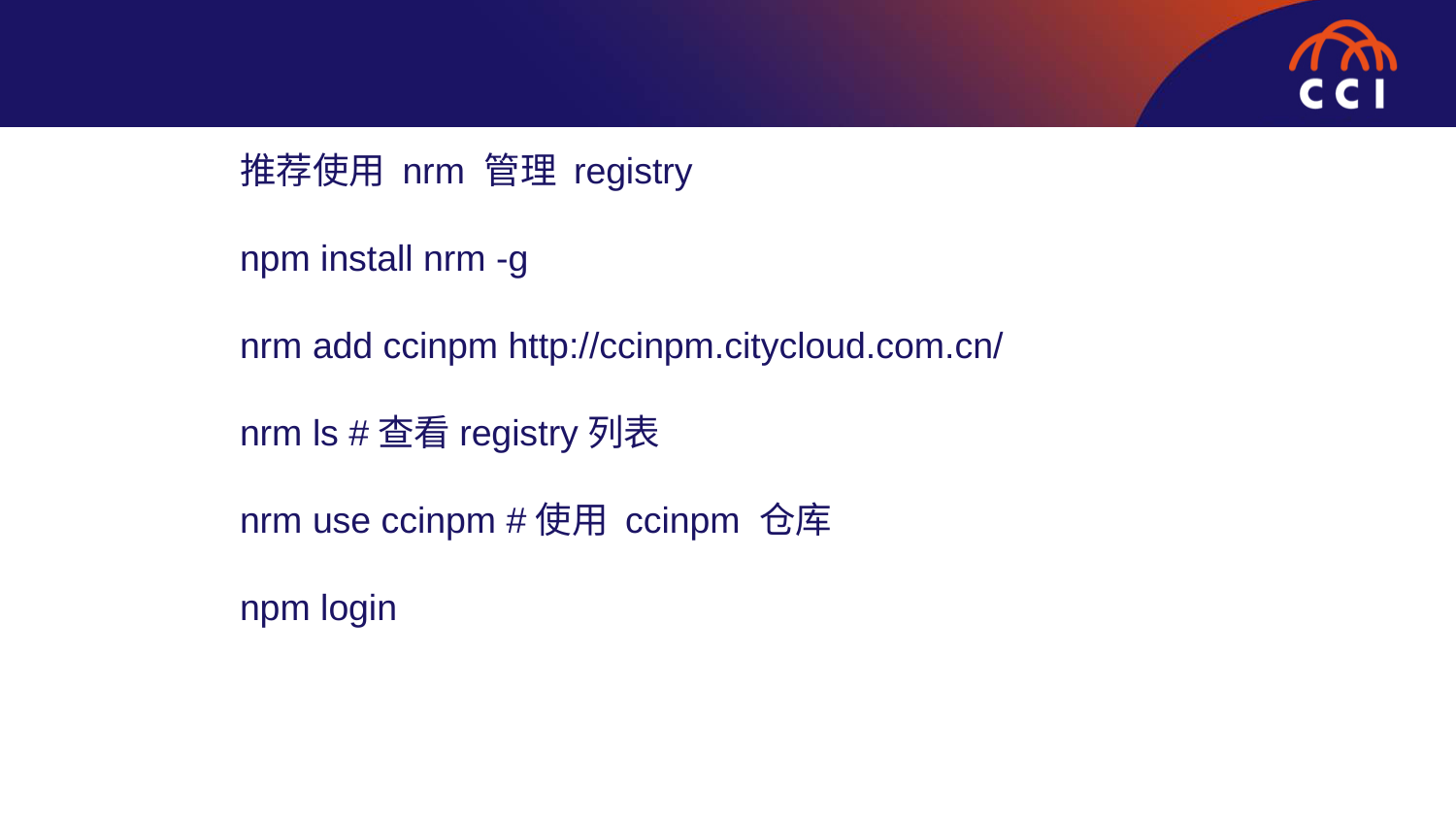

推荐使用 nrm 管理 registry

npm install nrm -g

nrm add ccinpm http://ccinpm.citycloud.com.cn/

nrm ls #查看registry列表

nrm use ccinpm #使用 ccinpm 仓库

npm login